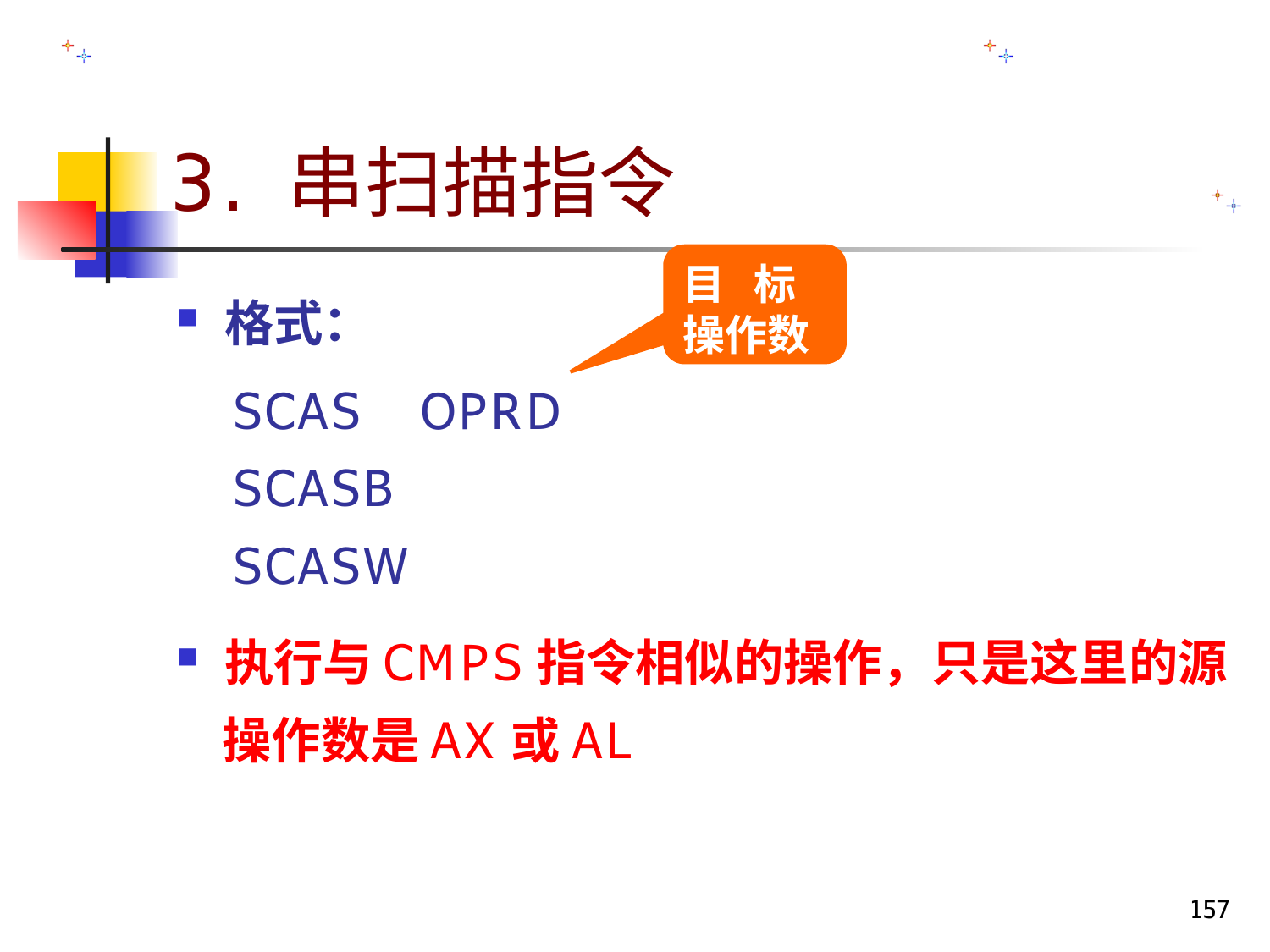

# 3. 串扫描指令
目   标
操作数
格式：
    SCAS    OPRD
    SCASB
    SCASW
执行与CMPS指令相似的操作，只是这里的源
   操作数是AX或AL
157